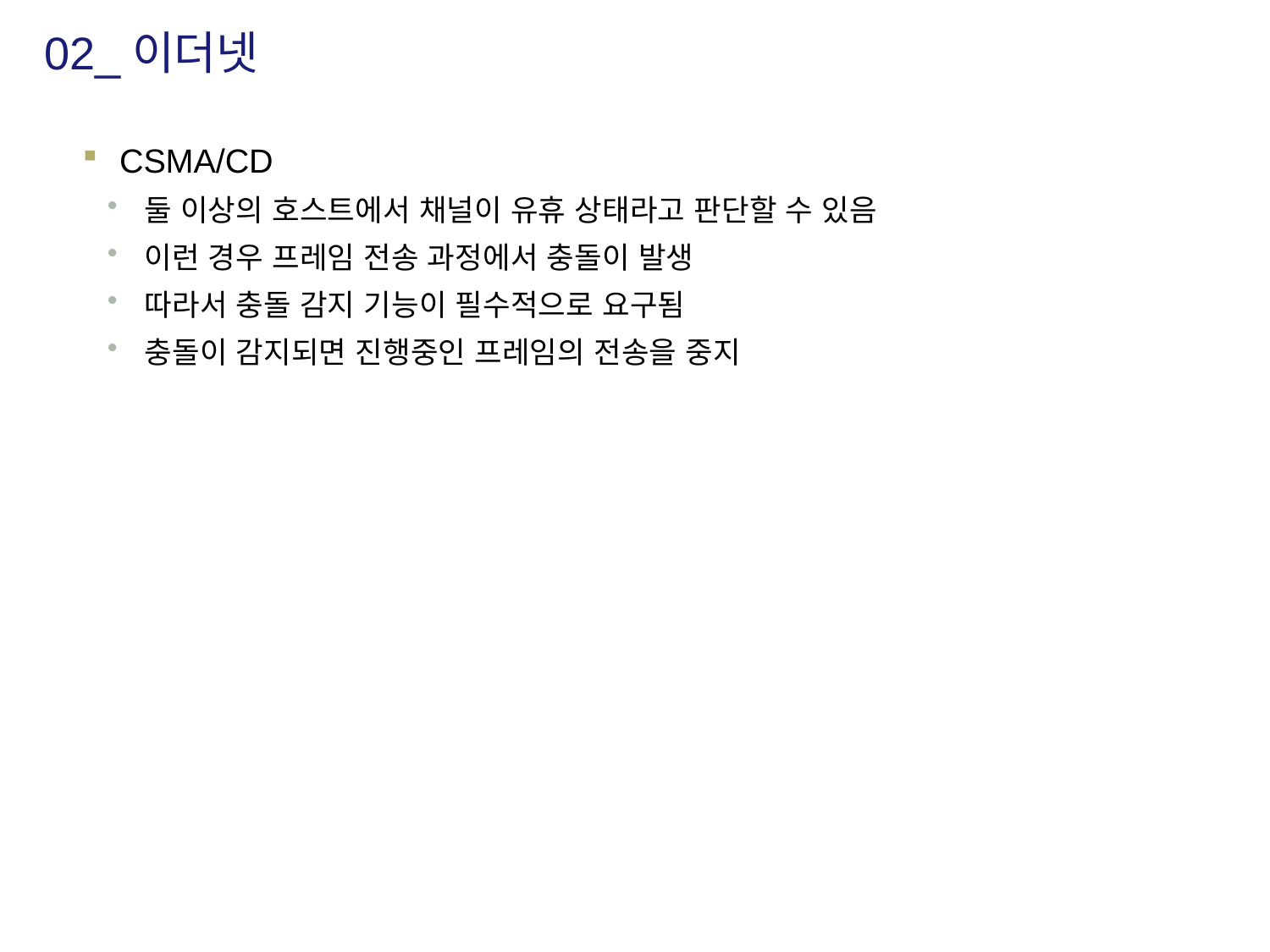

# 02_이더넷
CSMA/CD
둘 이상의 호스트에서 채널이 유휴 상태라고 판단할 수 있음
이런 경우 프레임 전송 과정에서 충돌이 발생
따라서 충돌 감지 기능이 필수적으로 요구됨
충돌이 감지되면 진행중인 프레임의 전송을 중지